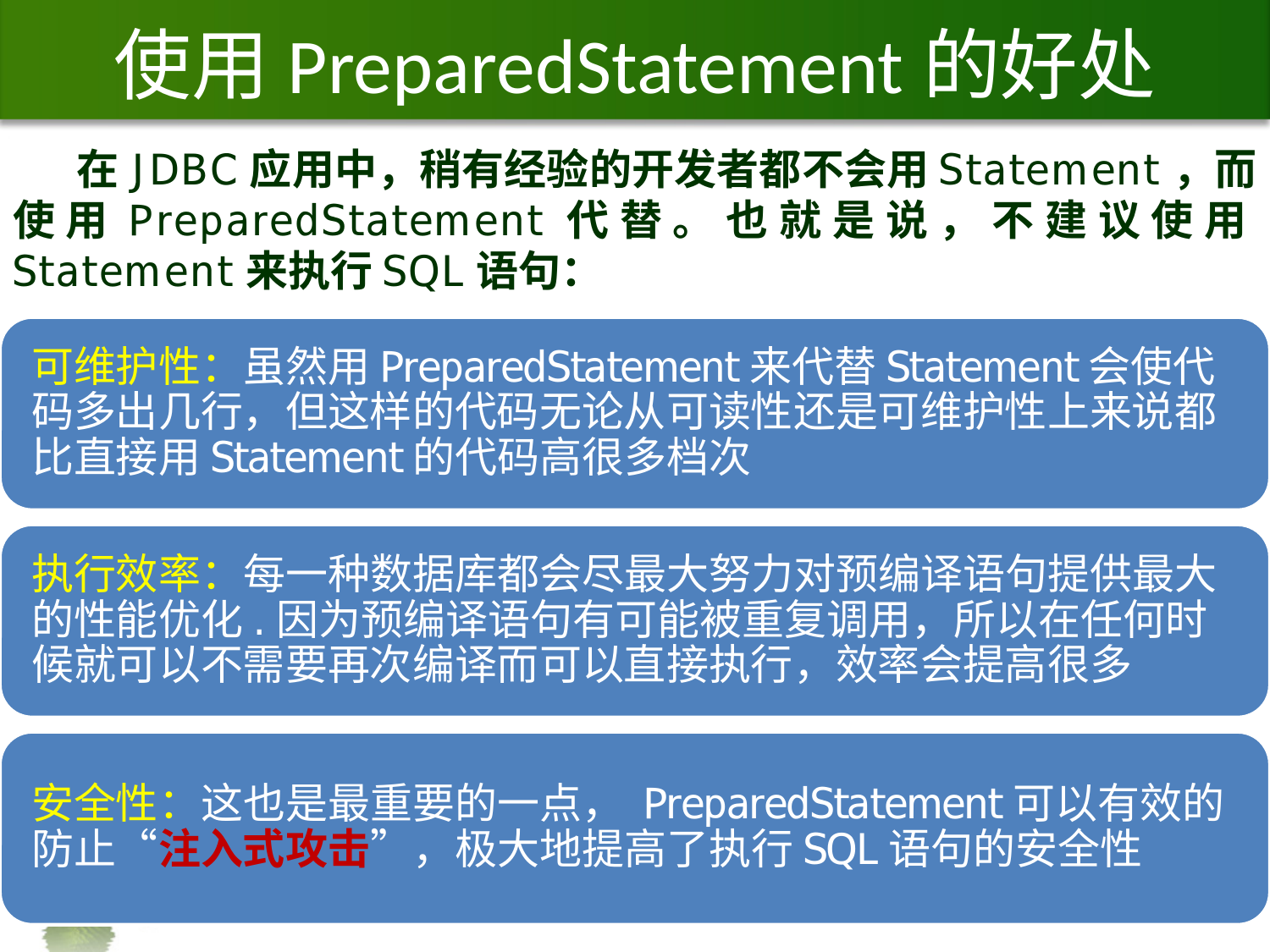

# 使用PreparedStatement的好处
在JDBC应用中，稍有经验的开发者都不会用Statement，而使用PreparedStatement代替。也就是说，不建议使用Statement来执行SQL语句：
可维护性：虽然用PreparedStatement来代替Statement会使代码多出几行，但这样的代码无论从可读性还是可维护性上来说都比直接用Statement的代码高很多档次
执行效率：每一种数据库都会尽最大努力对预编译语句提供最大的性能优化.因为预编译语句有可能被重复调用，所以在任何时候就可以不需要再次编译而可以直接执行，效率会提高很多
安全性：这也是最重要的一点， PreparedStatement可以有效的防止“注入式攻击”，极大地提高了执行SQL语句的安全性